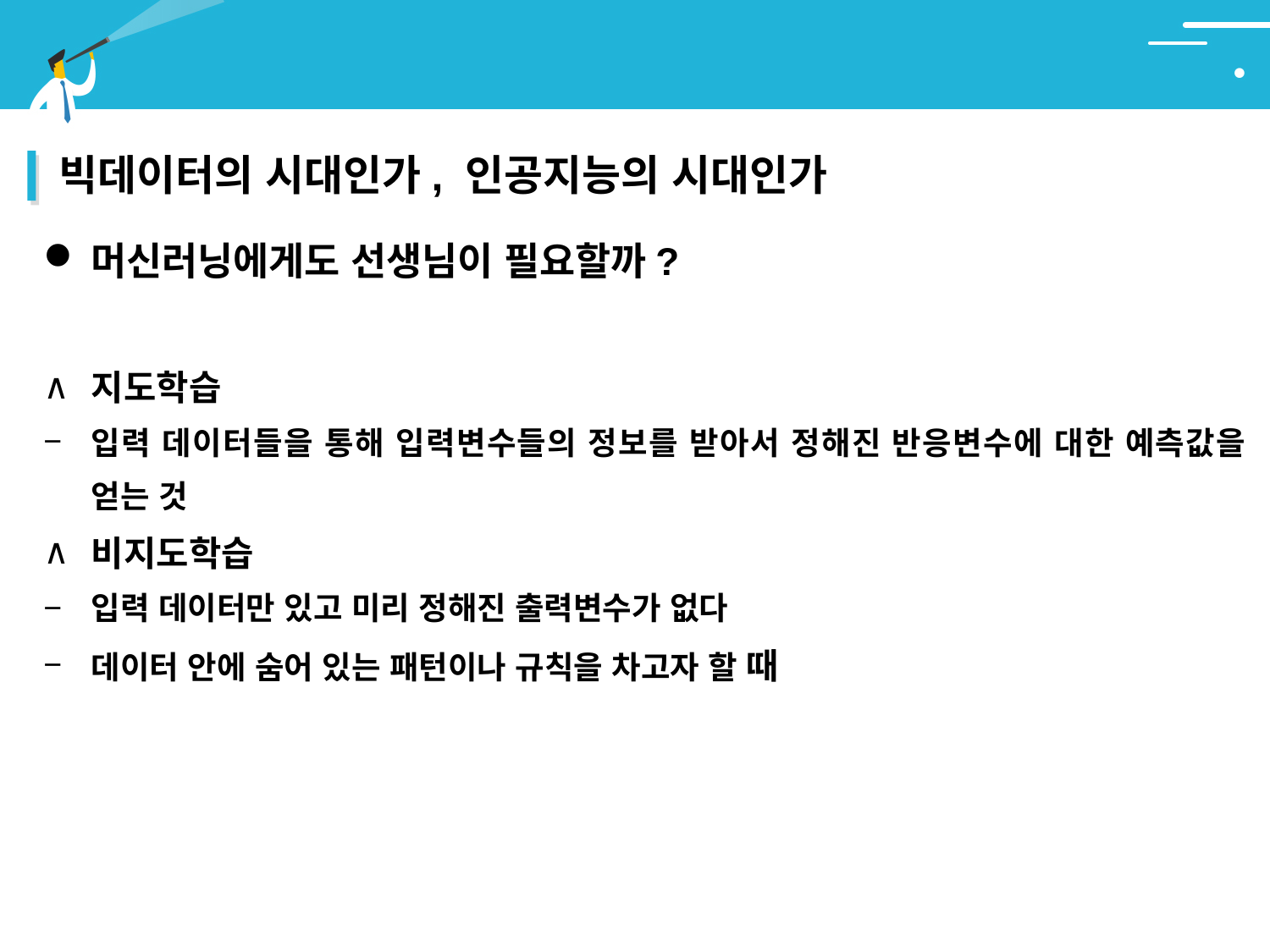

# 7. Others
빅데이터의 시대인가, 인공지능의 시대인가

머신러닝에게도 선생님이 필요할까?

지도학습
입력 데이터들을 통해 입력변수들의 정보를 받아서 정해진 반응변수에 대한 예측값을 얻는 것
비지도학습
입력 데이터만 있고 미리 정해진 출력변수가 없다
데이터 안에 숨어 있는 패턴이나 규칙을 차고자 할 때